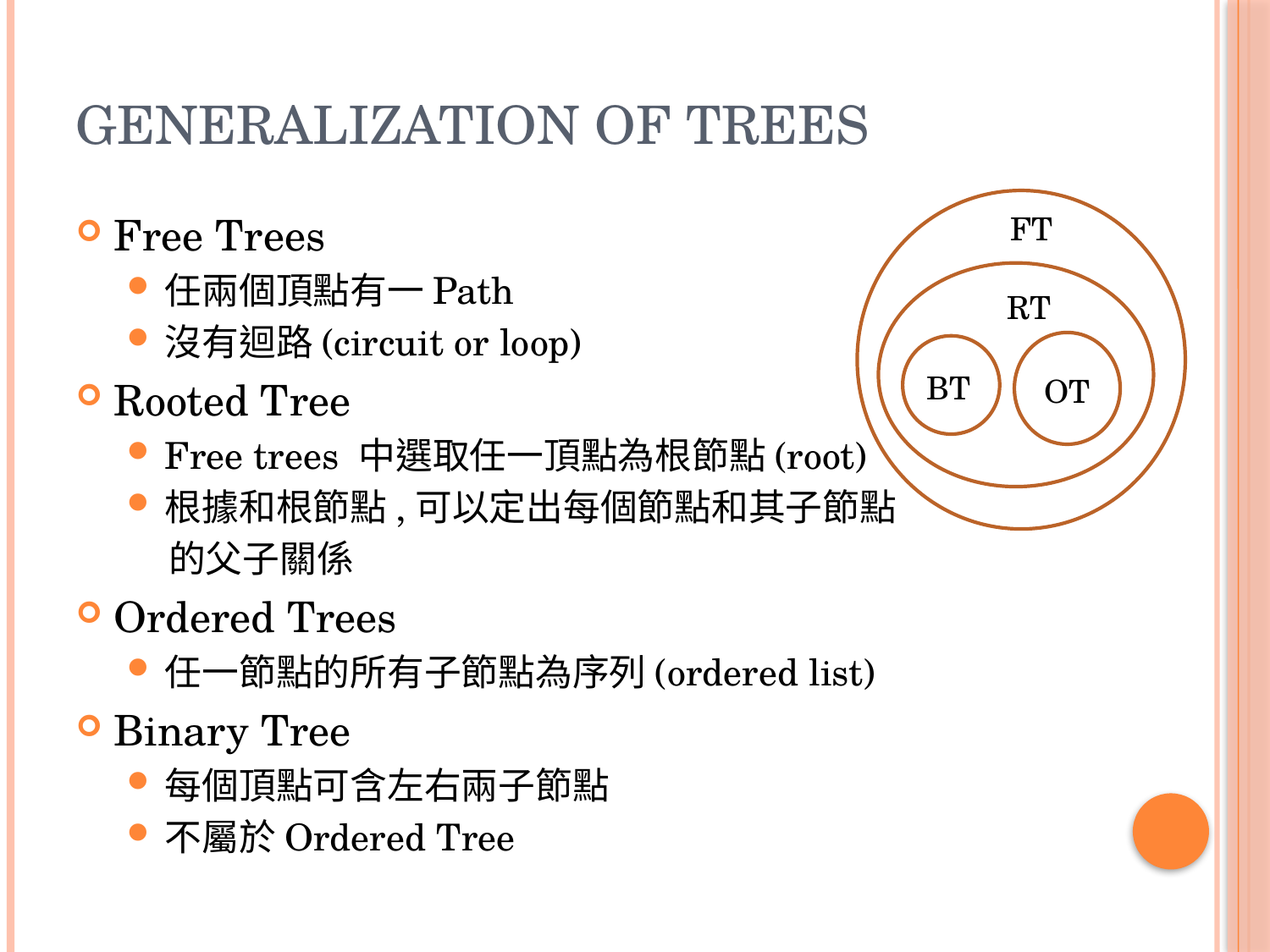

# Generalization of Trees

Free Trees
任兩個頂點有一Path
沒有迴路(circuit or loop)
Rooted Tree
Free trees 中選取任一頂點為根節點(root)
根據和根節點,可以定出每個節點和其子節點
    的父子關係
Ordered Trees
任一節點的所有子節點為序列(ordered list)
Binary Tree
每個頂點可含左右兩子節點
不屬於Ordered Tree
FT

RT

BT
OT